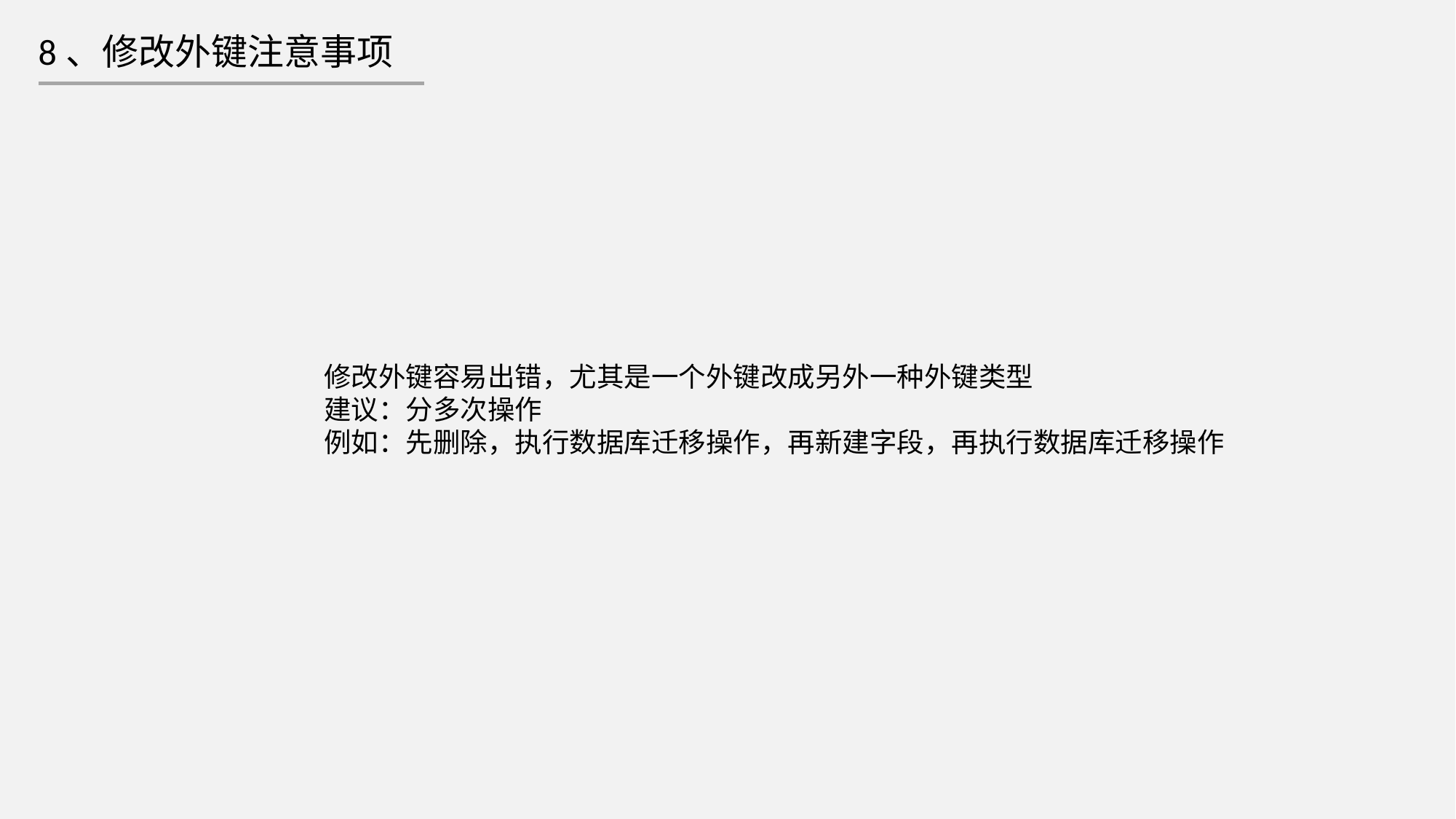

8、修改外键注意事项
修改外键容易出错，尤其是一个外键改成另外一种外键类型
建议：分多次操作
例如：先删除，执行数据库迁移操作，再新建字段，再执行数据库迁移操作